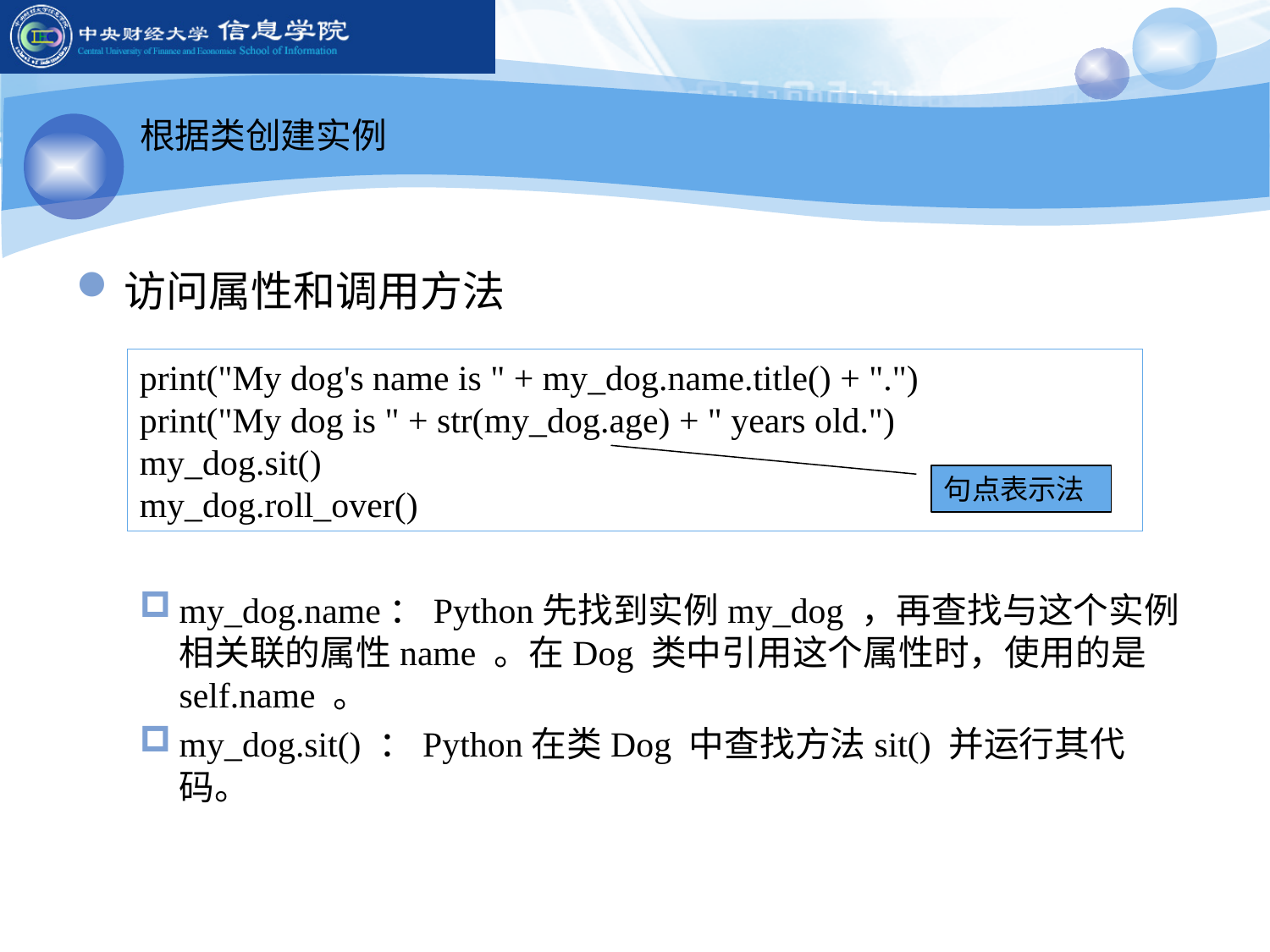

根据类创建实例
访问属性和调用方法
print("My dog's name is " + my_dog.name.title() + ".")
print("My dog is " + str(my_dog.age) + " years old.")
my_dog.sit()
my_dog.roll_over()
句点表示法
my_dog.name：Python先找到实例my_dog ，再查找与这个实例相关联的属性name 。在Dog 类中引用这个属性时，使用的是self.name 。
my_dog.sit() ：Python在类Dog 中查找方法sit() 并运行其代码。